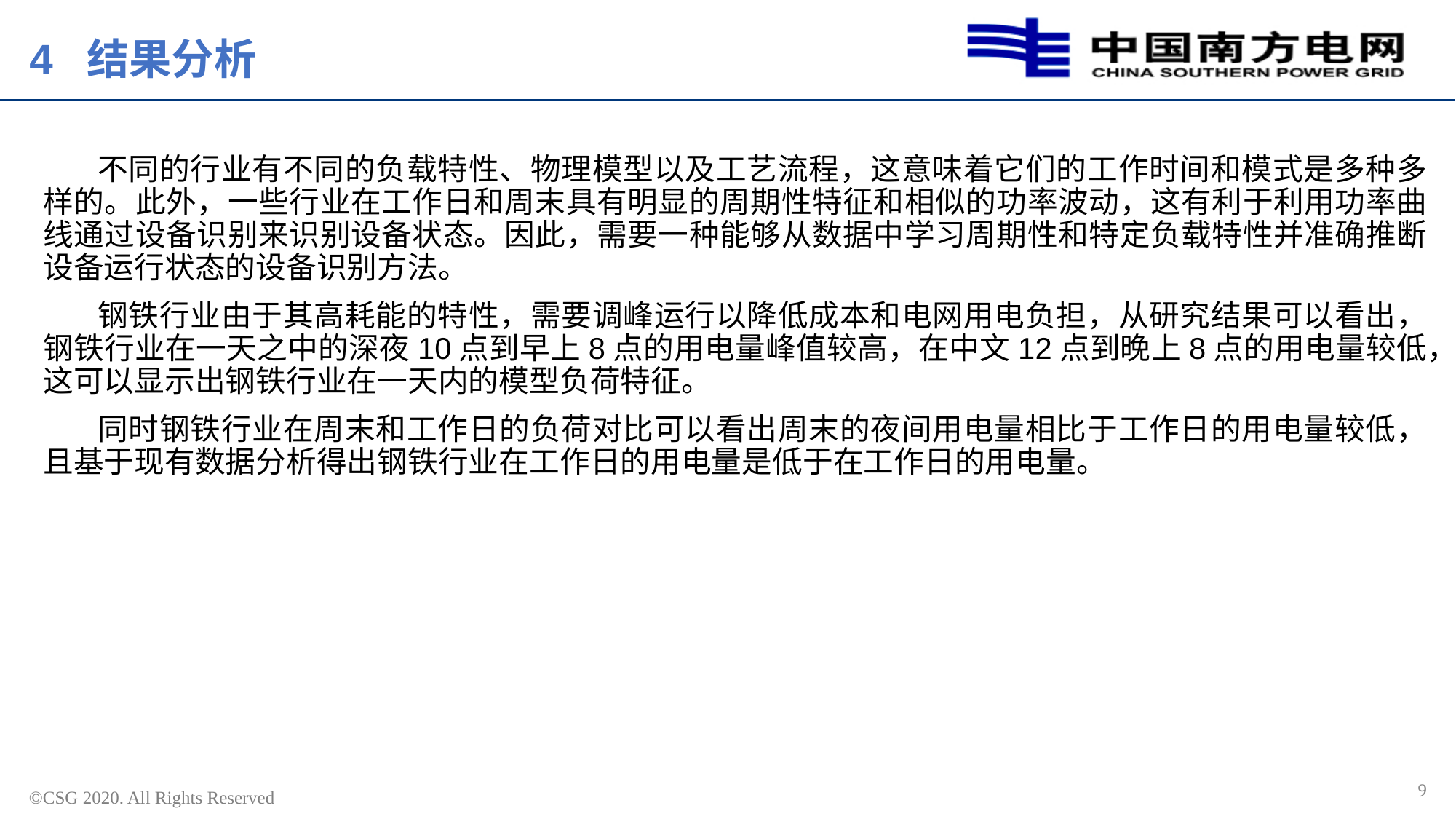

# 4  结果分析

不同的行业有不同的负载特性、物理模型以及工艺流程，这意味着它们的工作时间和模式是多种多样的。此外，一些行业在工作日和周末具有明显的周期性特征和相似的功率波动，这有利于利用功率曲线通过设备识别来识别设备状态。因此，需要一种能够从数据中学习周期性和特定负载特性并准确推断设备运行状态的设备识别方法。
钢铁行业由于其高耗能的特性，需要调峰运行以降低成本和电网用电负担，从研究结果可以看出，钢铁行业在一天之中的深夜10点到早上8点的用电量峰值较高，在中文12点到晚上8点的用电量较低，这可以显示出钢铁行业在一天内的模型负荷特征。
同时钢铁行业在周末和工作日的负荷对比可以看出周末的夜间用电量相比于工作日的用电量较低，且基于现有数据分析得出钢铁行业在工作日的用电量是低于在工作日的用电量。

9